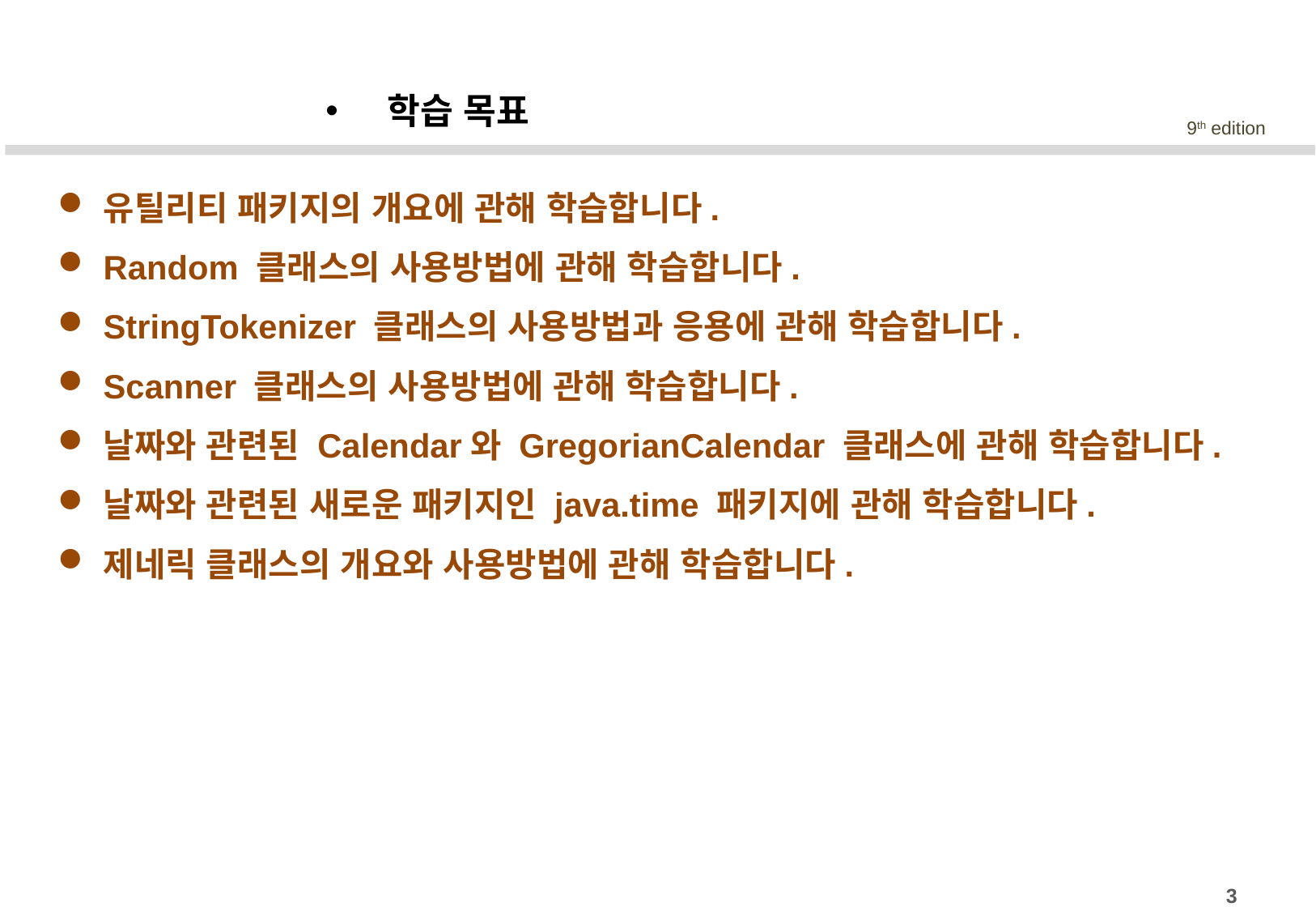

학습 목표
유틸리티 패키지의 개요에 관해 학습합니다.
Random 클래스의 사용방법에 관해 학습합니다.
StringTokenizer 클래스의 사용방법과 응용에 관해 학습합니다.
Scanner 클래스의 사용방법에 관해 학습합니다.
날짜와 관련된 Calendar와 GregorianCalendar 클래스에 관해 학습합니다.
날짜와 관련된 새로운 패키지인 java.time 패키지에 관해 학습합니다.
제네릭 클래스의 개요와 사용방법에 관해 학습합니다.
3